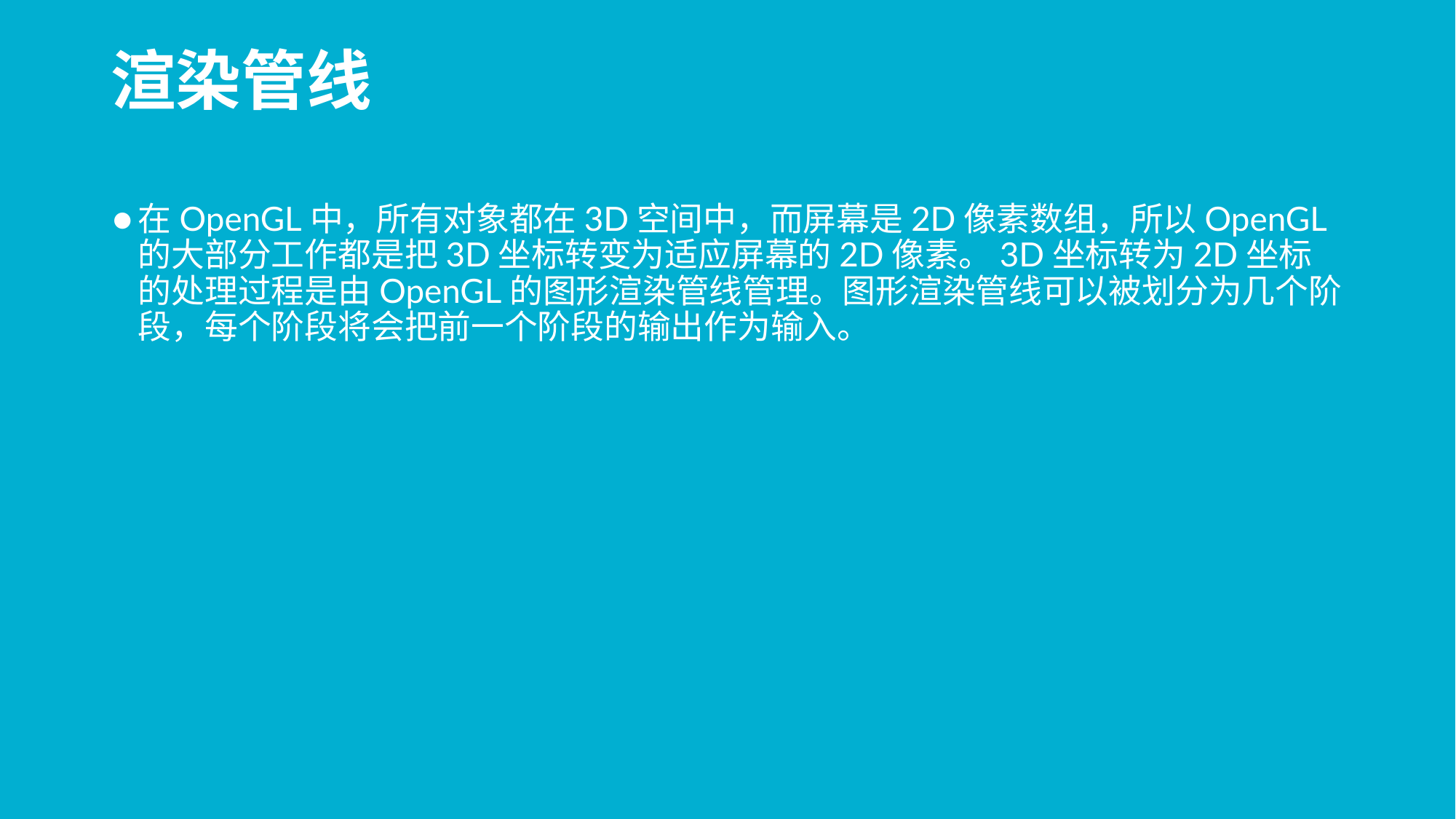

# 渲染管线
在OpenGL中，所有对象都在3D空间中，而屏幕是2D像素数组，所以OpenGL的大部分工作都是把3D坐标转变为适应屏幕的2D像素。3D坐标转为2D坐标的处理过程是由OpenGL的图形渲染管线管理。图形渲染管线可以被划分为几个阶段，每个阶段将会把前一个阶段的输出作为输入。